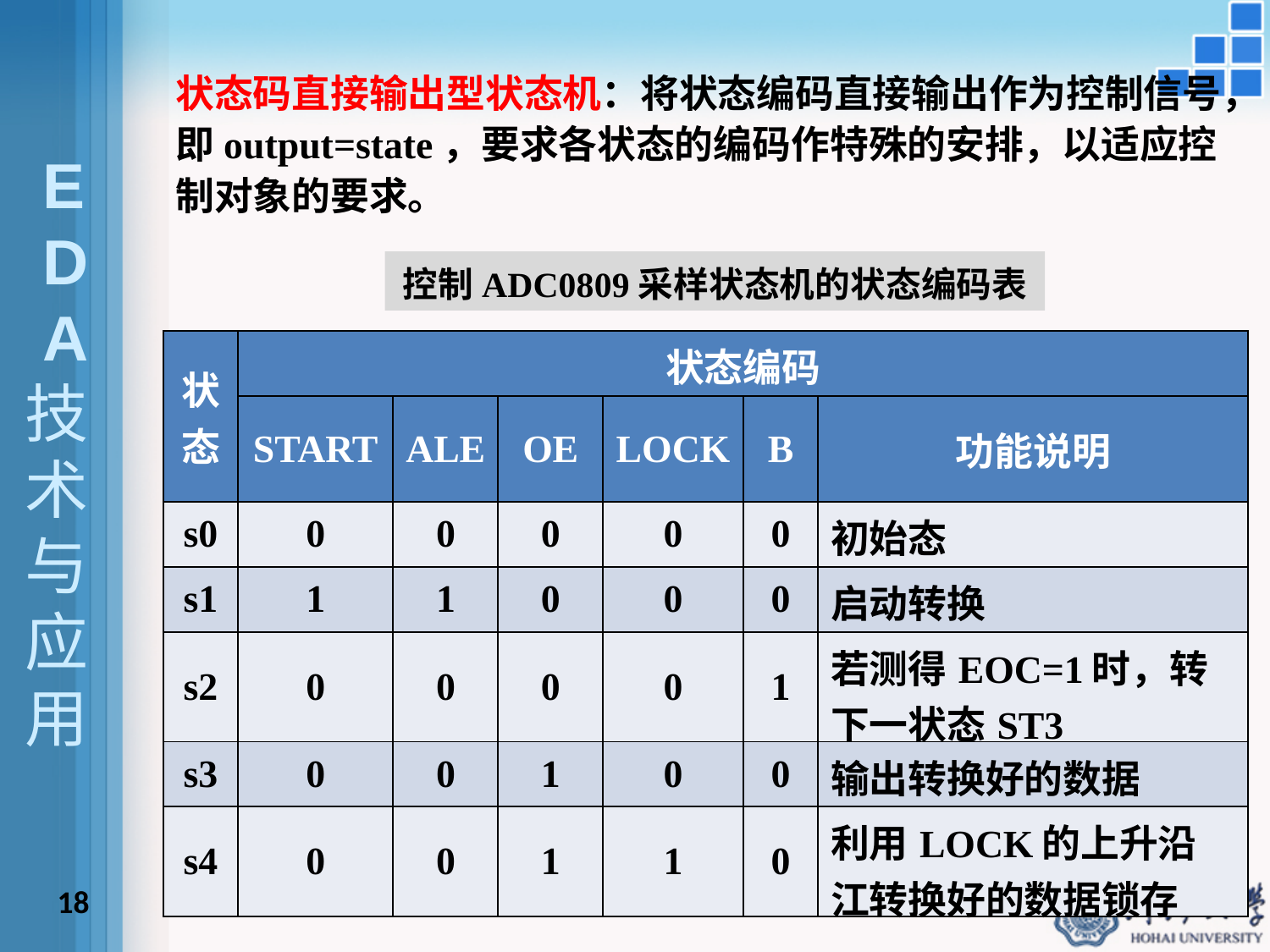

状态码直接输出型状态机：将状态编码直接输出作为控制信号，即output=state，要求各状态的编码作特殊的安排，以适应控制对象的要求。
 E
 D
 A技术与应用
控制ADC0809采样状态机的状态编码表
| 状态 | 状态编码 |  |  |  |  |  |
| --- | --- | --- | --- | --- | --- | --- |
|  | START | ALE | OE | LOCK | B | 功能说明 |
| s0 | 0 | 0 | 0 | 0 | 0 | 初始态 |
| s1 | 1 | 1 | 0 | 0 | 0 | 启动转换 |
| s2 | 0 | 0 | 0 | 0 | 1 | 若测得EOC=1时，转下一状态ST3 |
| s3 | 0 | 0 | 1 | 0 | 0 | 输出转换好的数据 |
| s4 | 0 | 0 | 1 | 1 | 0 | 利用LOCK的上升沿江转换好的数据锁存 |
18